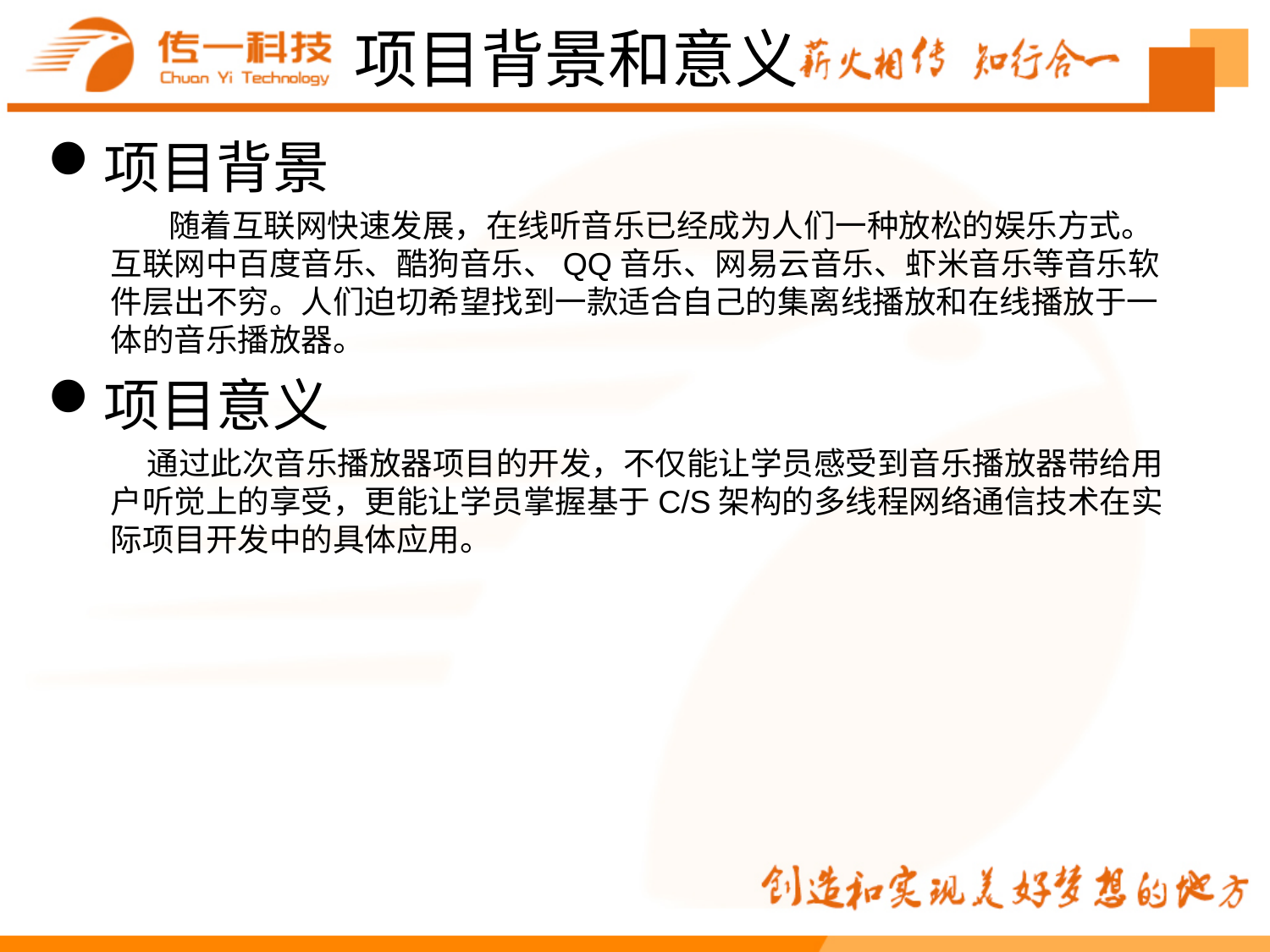

项目背景和意义
项目背景
 	       随着互联网快速发展，在线听音乐已经成为人们一种放松的娱乐方式。互联网中百度音乐、酷狗音乐、QQ音乐、网易云音乐、虾米音乐等音乐软件层出不穷。人们迫切希望找到一款适合自己的集离线播放和在线播放于一体的音乐播放器。
项目意义
     	    通过此次音乐播放器项目的开发，不仅能让学员感受到音乐播放器带给用户听觉上的享受，更能让学员掌握基于C/S架构的多线程网络通信技术在实际项目开发中的具体应用。